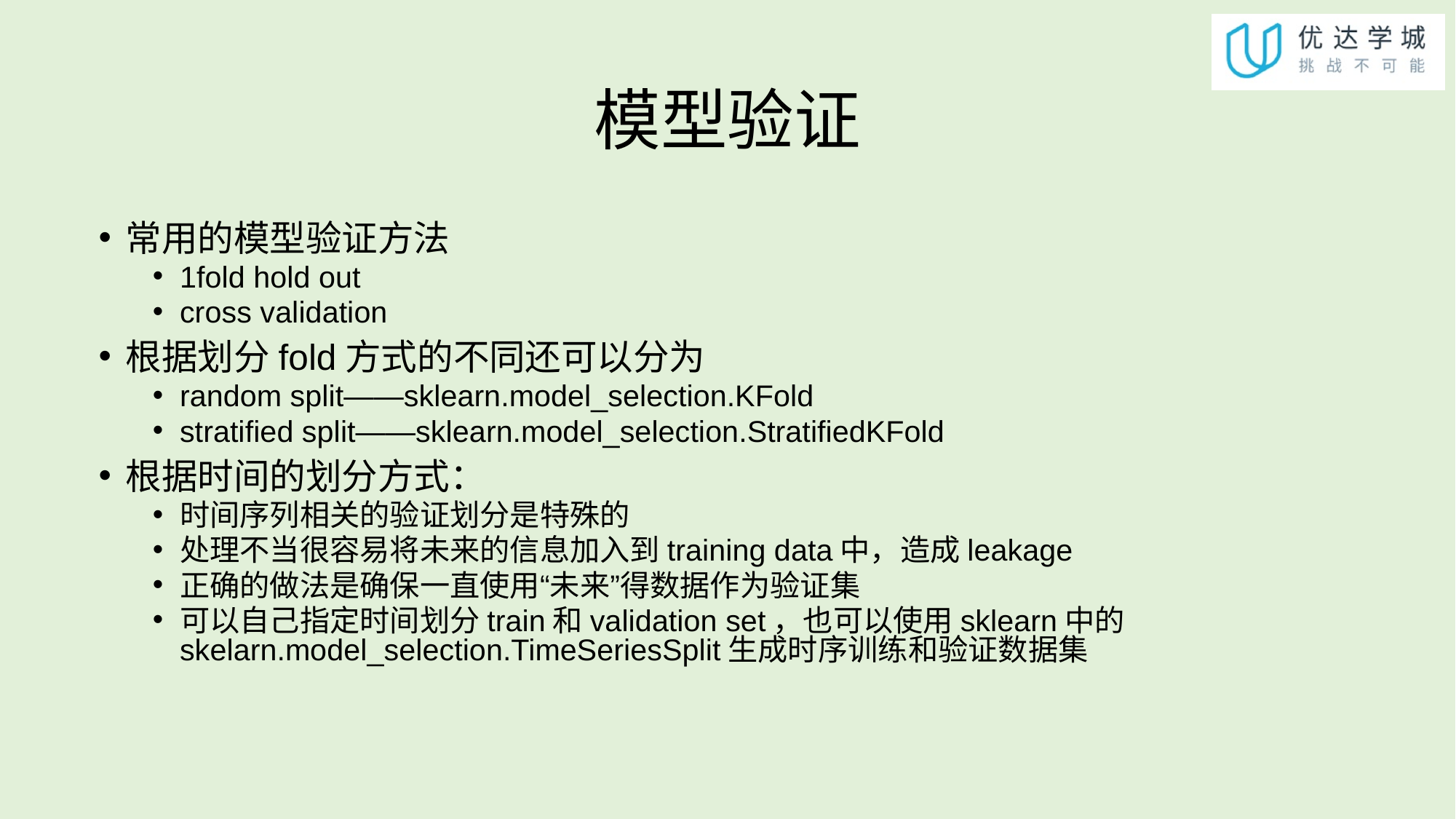

# 模型验证
常用的模型验证方法
1fold hold out
cross validation
根据划分fold方式的不同还可以分为
random split——sklearn.model_selection.KFold
stratified split——sklearn.model_selection.StratifiedKFold
根据时间的划分方式：
时间序列相关的验证划分是特殊的
处理不当很容易将未来的信息加入到training data中，造成leakage
正确的做法是确保一直使用“未来”得数据作为验证集
可以自己指定时间划分train和validation set，也可以使用sklearn中的skelarn.model_selection.TimeSeriesSplit生成时序训练和验证数据集